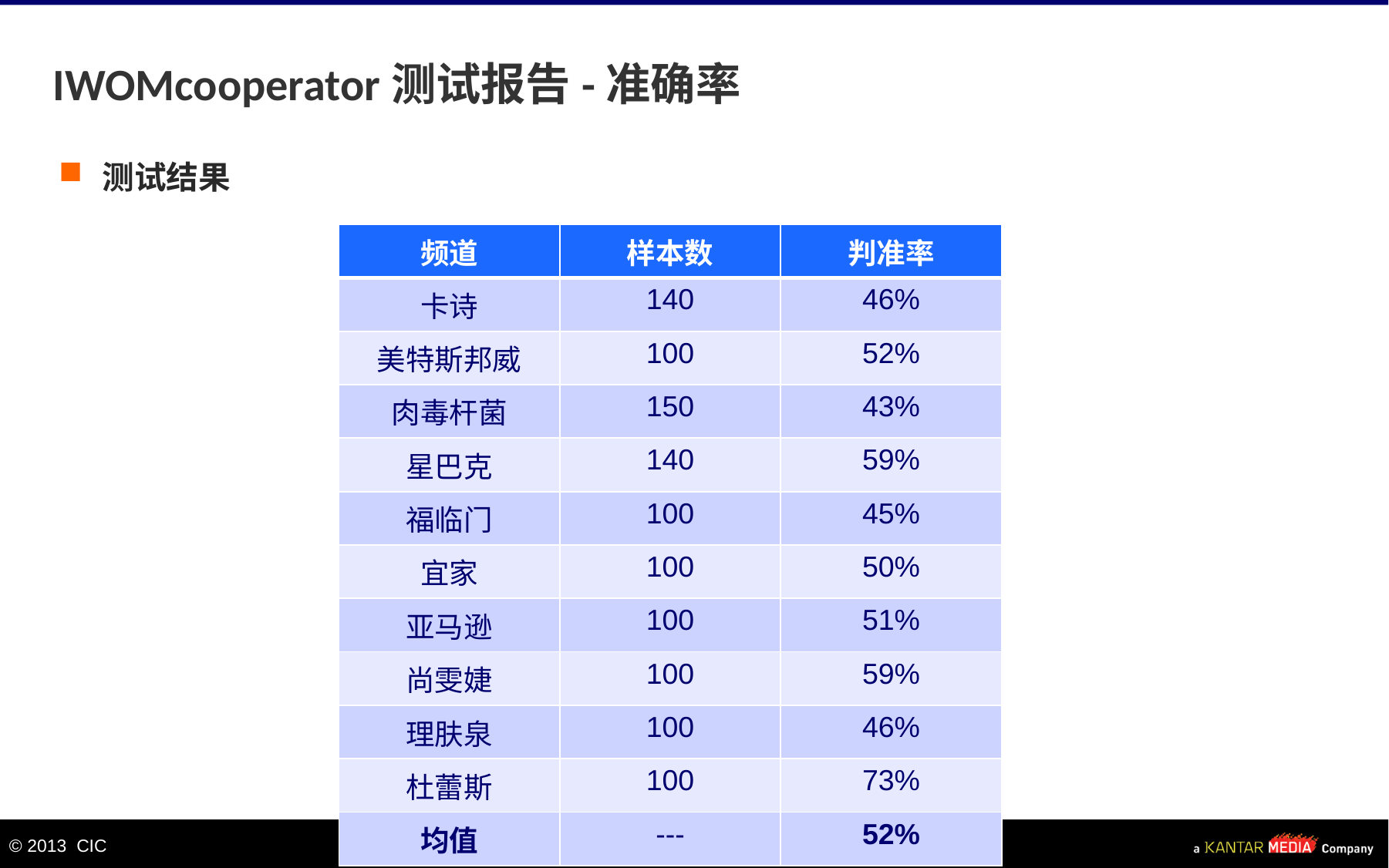

# IWOMcooperator测试报告-准确率
测试结果

| 频道 | 样本数 | 判准率 |
| --- | --- | --- |
| 卡诗 | 140 | 46% |
| 美特斯邦威 | 100 | 52% |
| 肉毒杆菌 | 150 | 43% |
| 星巴克 | 140 | 59% |
| 福临门 | 100 | 45% |
| 宜家 | 100 | 50% |
| 亚马逊 | 100 | 51% |
| 尚雯婕 | 100 | 59% |
| 理肤泉 | 100 | 46% |
| 杜蕾斯 | 100 | 73% |
| 均值 | --- | 52% |